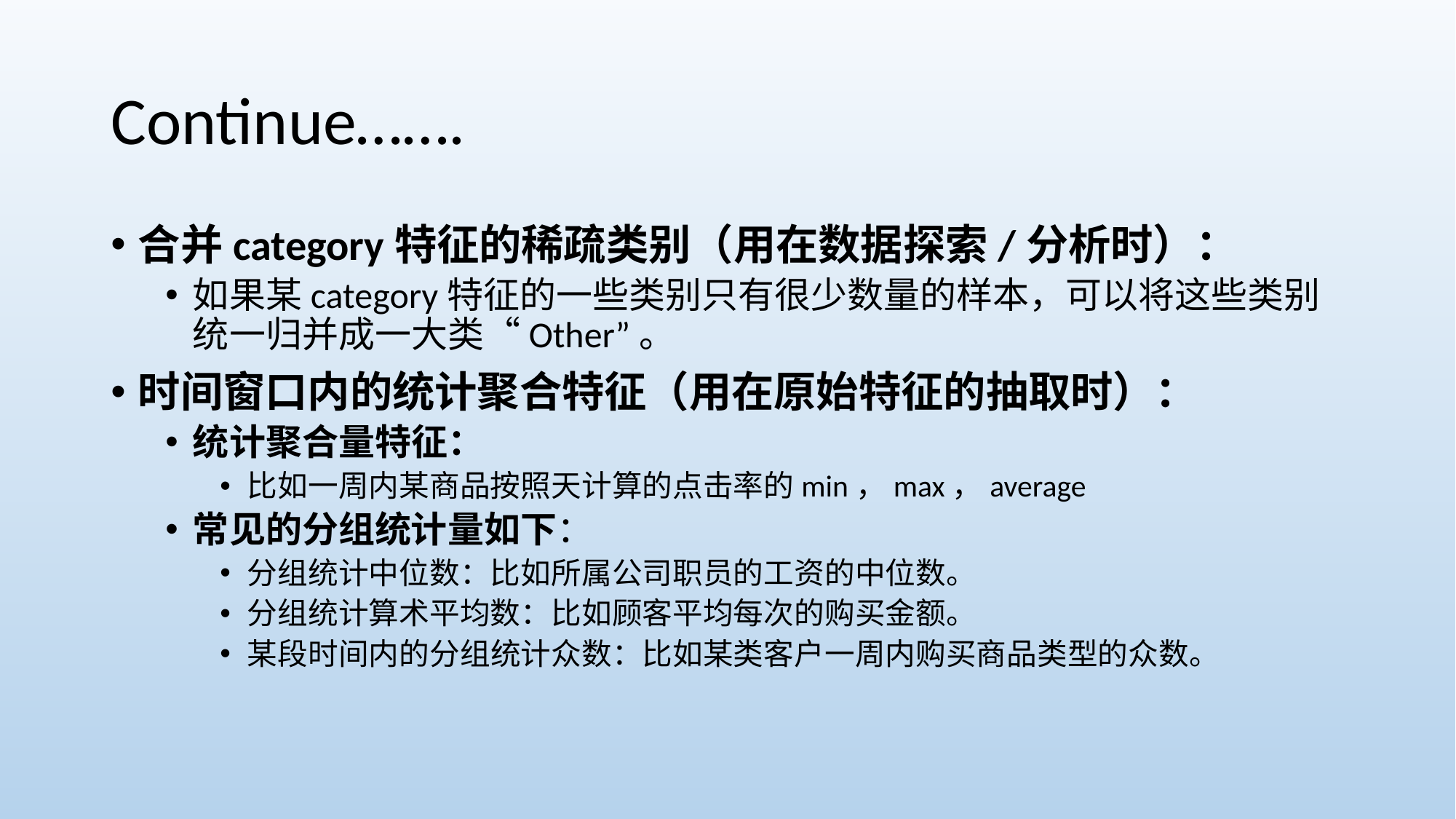

# Continue…….
合并category特征的稀疏类别（用在数据探索/分析时）：
如果某category特征的一些类别只有很少数量的样本，可以将这些类别统一归并成一大类“Other”。
时间窗口内的统计聚合特征（用在原始特征的抽取时）：
统计聚合量特征：
比如一周内某商品按照天计算的点击率的min，max，average
常见的分组统计量如下：
分组统计中位数：比如所属公司职员的工资的中位数。
分组统计算术平均数：比如顾客平均每次的购买金额。
某段时间内的分组统计众数：比如某类客户一周内购买商品类型的众数。